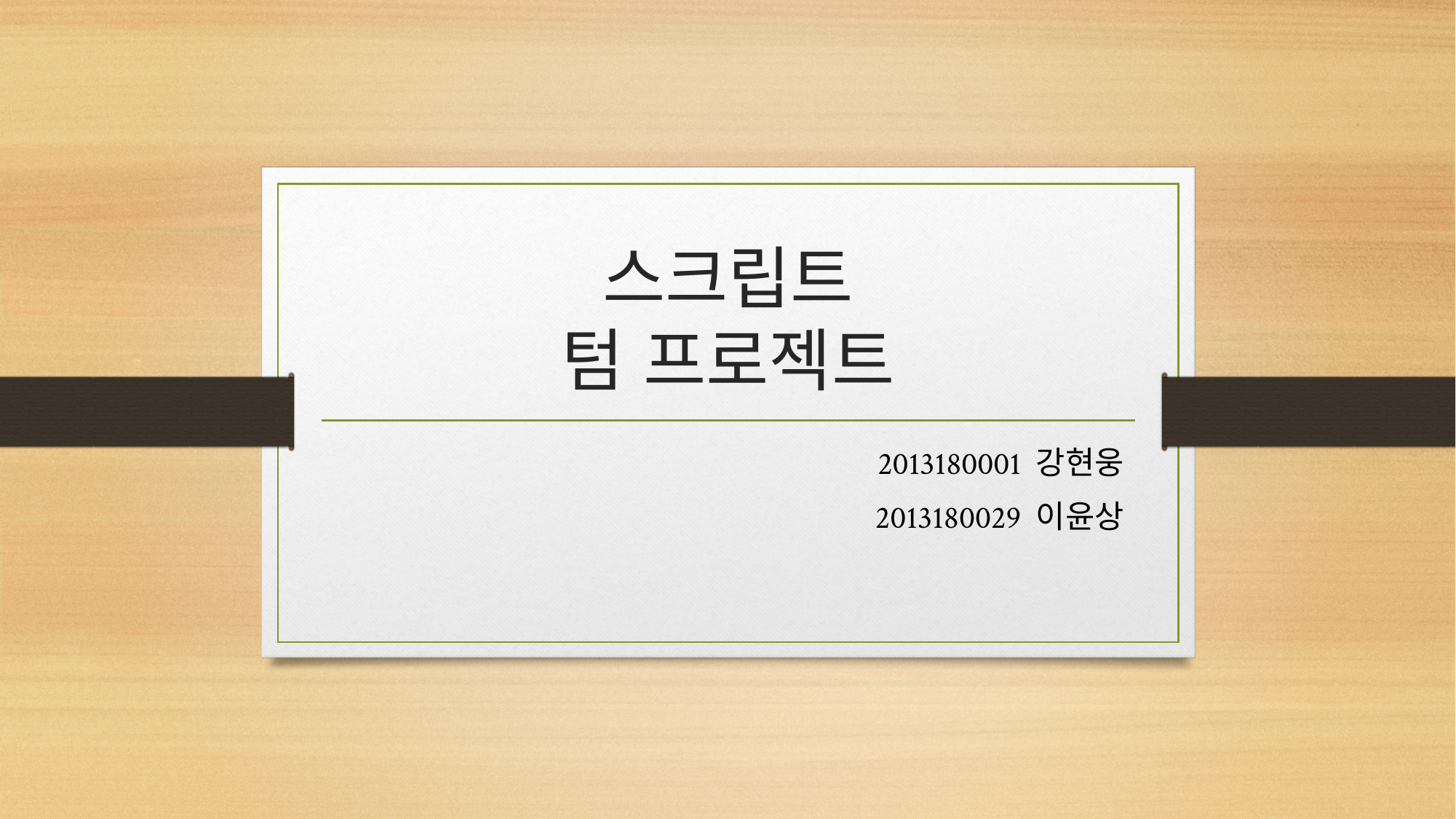

# 스크립트 텀 프로젝트
2013180001 강현웅
2013180029 이윤상